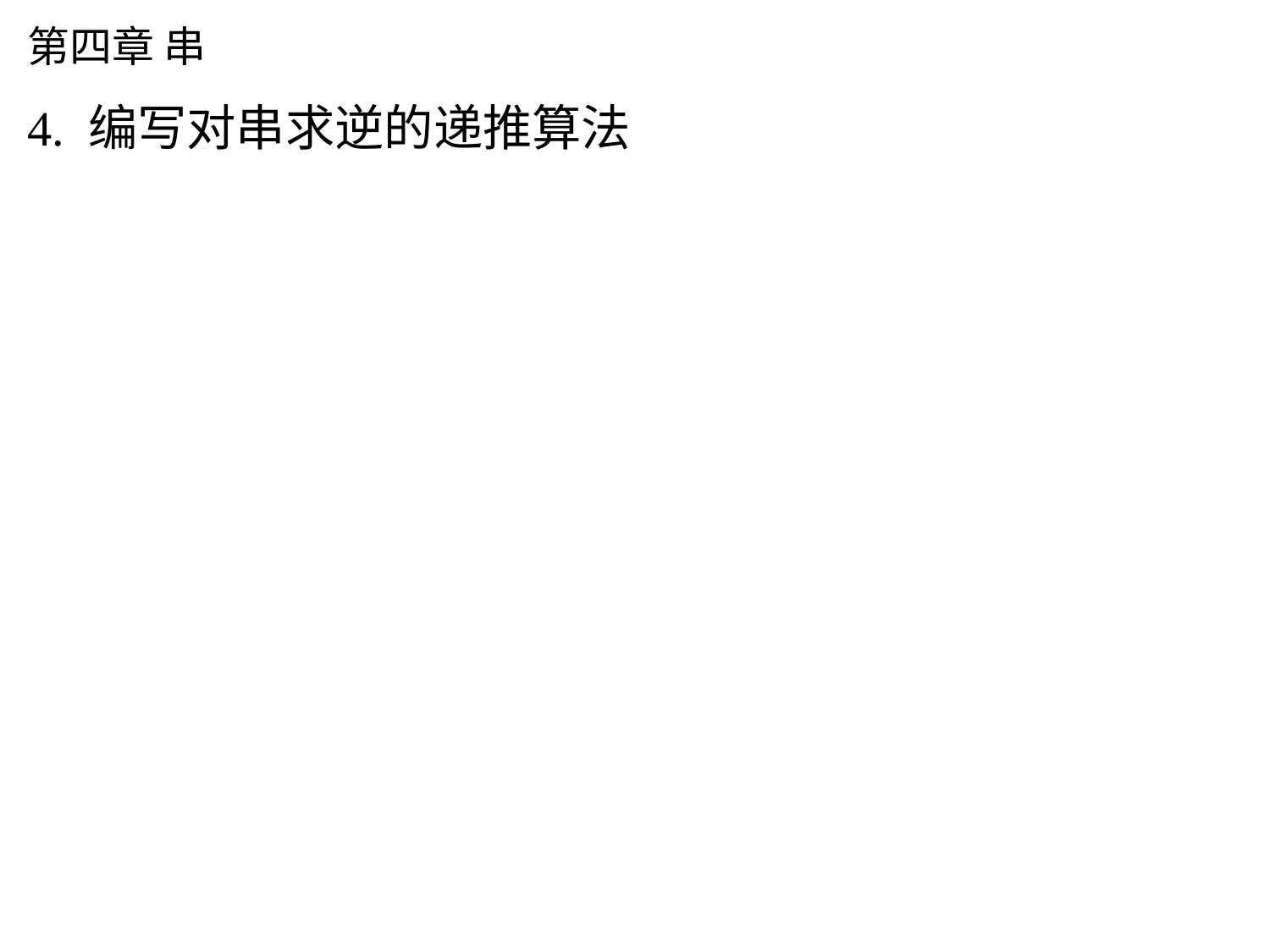

# 第四章 串
4. 编写对串求逆的递推算法

void StrReverse(String& s)
{
	String t;
	int i,j;
	j=s.StrLength();
	for(i=j-1;i>=0;i--)
		t.Concat(s.SubString(i,1));
	s.StrAssign(t);
}